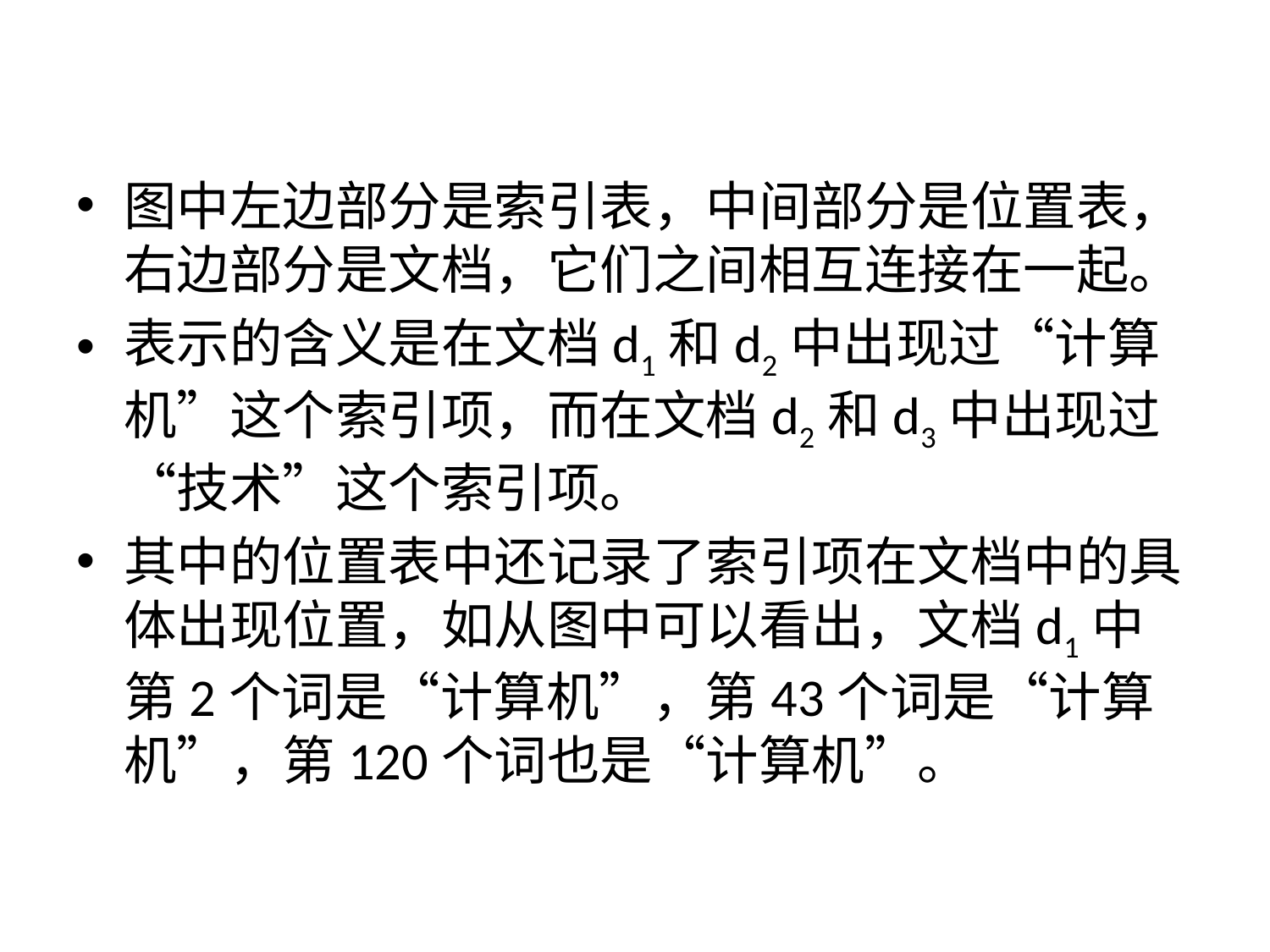

图中左边部分是索引表，中间部分是位置表，右边部分是文档，它们之间相互连接在一起。
表示的含义是在文档d1和d2中出现过“计算机”这个索引项，而在文档d2和d3中出现过“技术”这个索引项。
其中的位置表中还记录了索引项在文档中的具体出现位置，如从图中可以看出，文档d1中第2个词是“计算机”，第43个词是“计算机”，第120个词也是“计算机”。